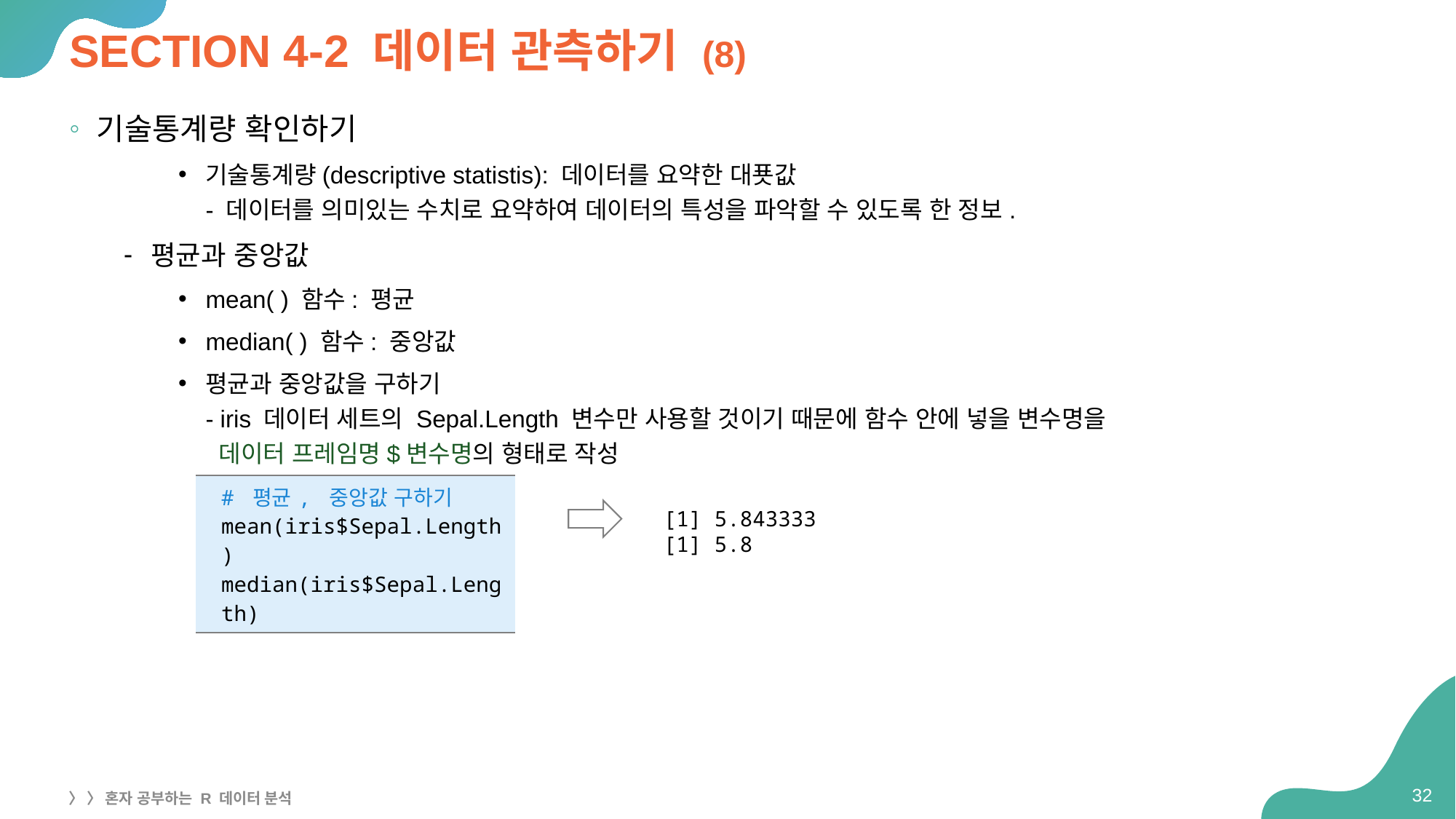

# SECTION 4-2 데이터 관측하기 (8)
기술통계량 확인하기
기술통계량(descriptive statistis): 데이터를 요약한 대푯값
- 데이터를 의미있는 수치로 요약하여 데이터의 특성을 파악할 수 있도록 한 정보.
평균과 중앙값
mean( ) 함수: 평균
median( ) 함수: 중앙값
평균과 중앙값을 구하기
- iris 데이터 세트의 Sepal.Length 변수만 사용할 것이기 때문에 함수 안에 넣을 변수명을
  데이터 프레임명$변수명의 형태로 작성
| # 평균, 중앙값 구하기 mean(iris$Sepal.Length) median(iris$Sepal.Length) |
| --- |
[1] 5.843333
[1] 5.8

32
〉 〉 혼자 공부하는 R 데이터 분석